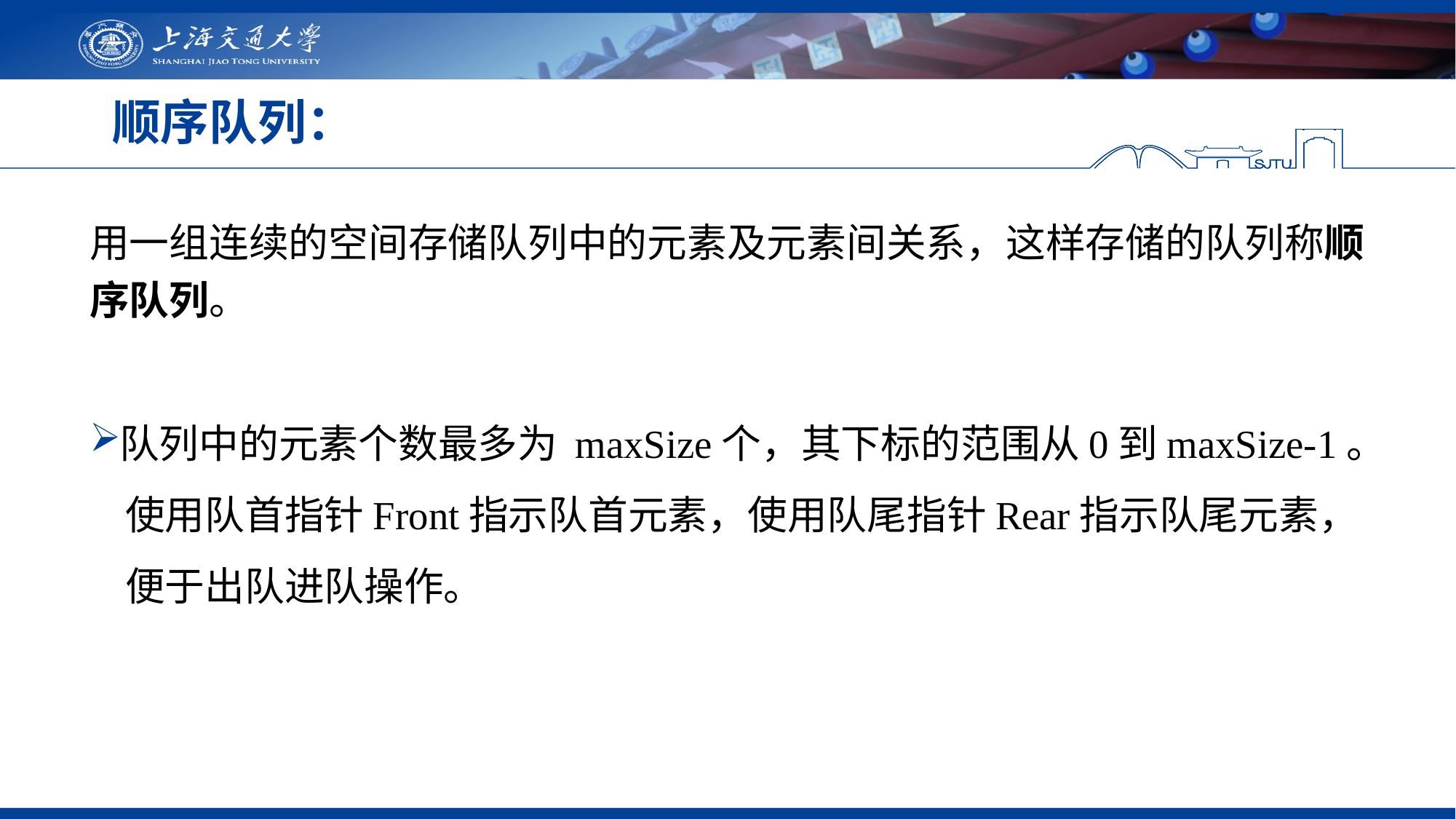

# 顺序队列：
用一组连续的空间存储队列中的元素及元素间关系，这样存储的队列称顺序队列。

队列中的元素个数最多为 maxSize个，其下标的范围从0到maxSize-1。
   使用队首指针Front指示队首元素，使用队尾指针Rear指示队尾元素，
   便于出队进队操作。